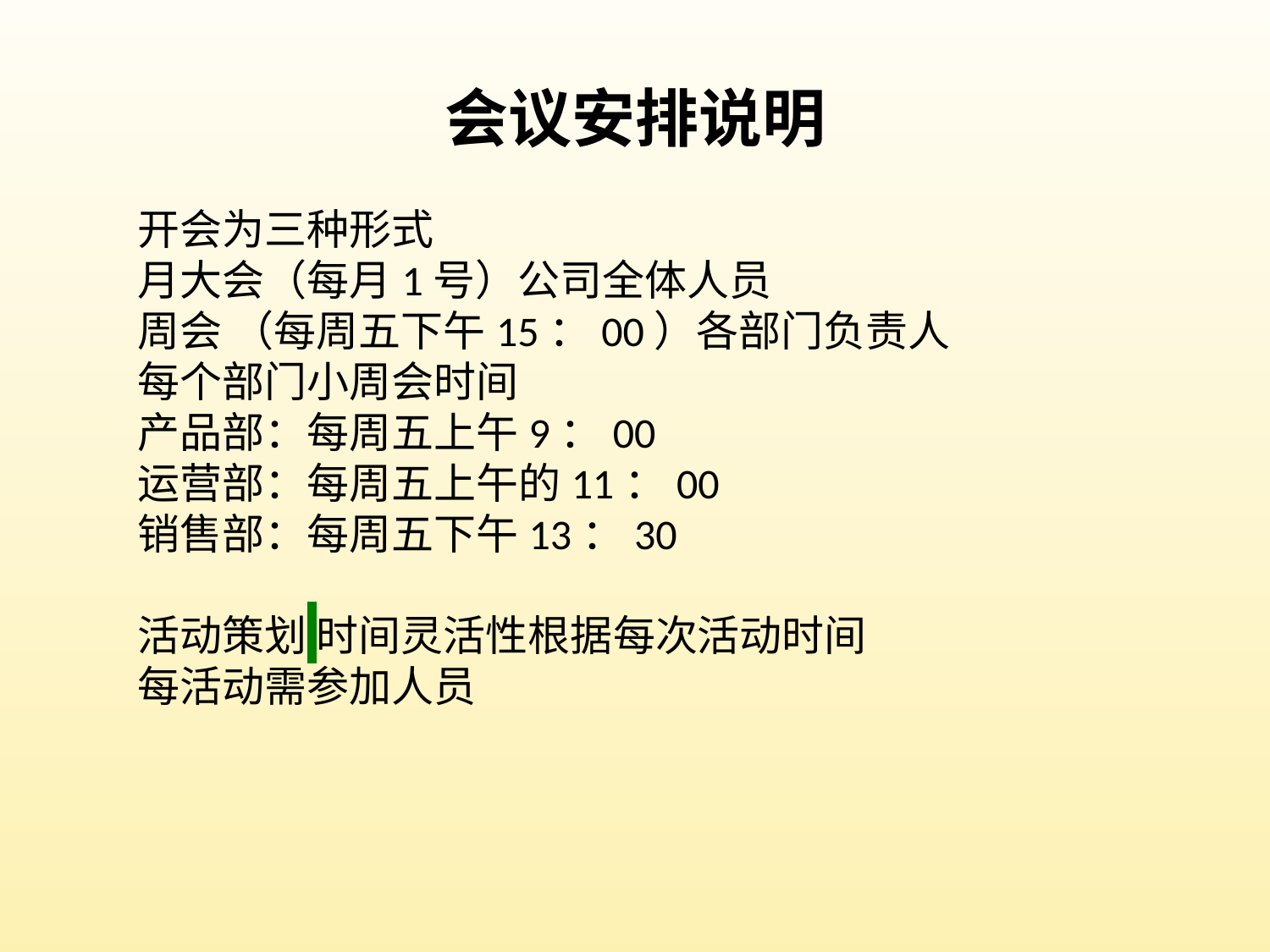

# 会议安排说明
开会为三种形式月大会（每月1号）公司全体人员周会 （每周五下午15：00）各部门负责人每个部门小周会时间产品部：每周五上午9：00运营部：每周五上午的11：00销售部：每周五下午13：30   活动策划 时间灵活性根据每次活动时间每活动需参加人员